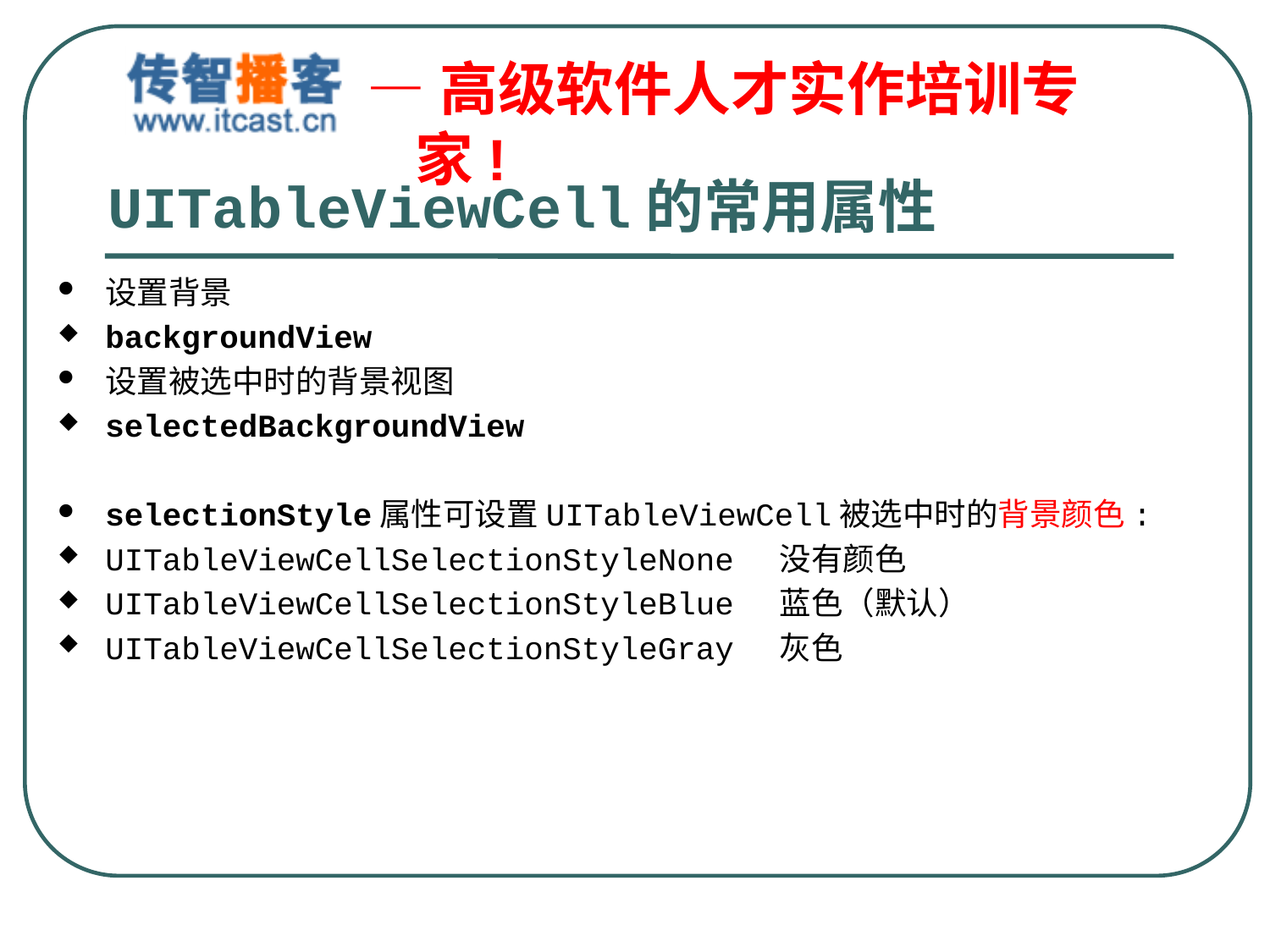

# UITableViewCell的常用属性
设置背景
backgroundView
设置被选中时的背景视图
selectedBackgroundView

selectionStyle属性可设置UITableViewCell被选中时的背景颜色:
UITableViewCellSelectionStyleNone  没有颜色
UITableViewCellSelectionStyleBlue  蓝色（默认）
UITableViewCellSelectionStyleGray  灰色